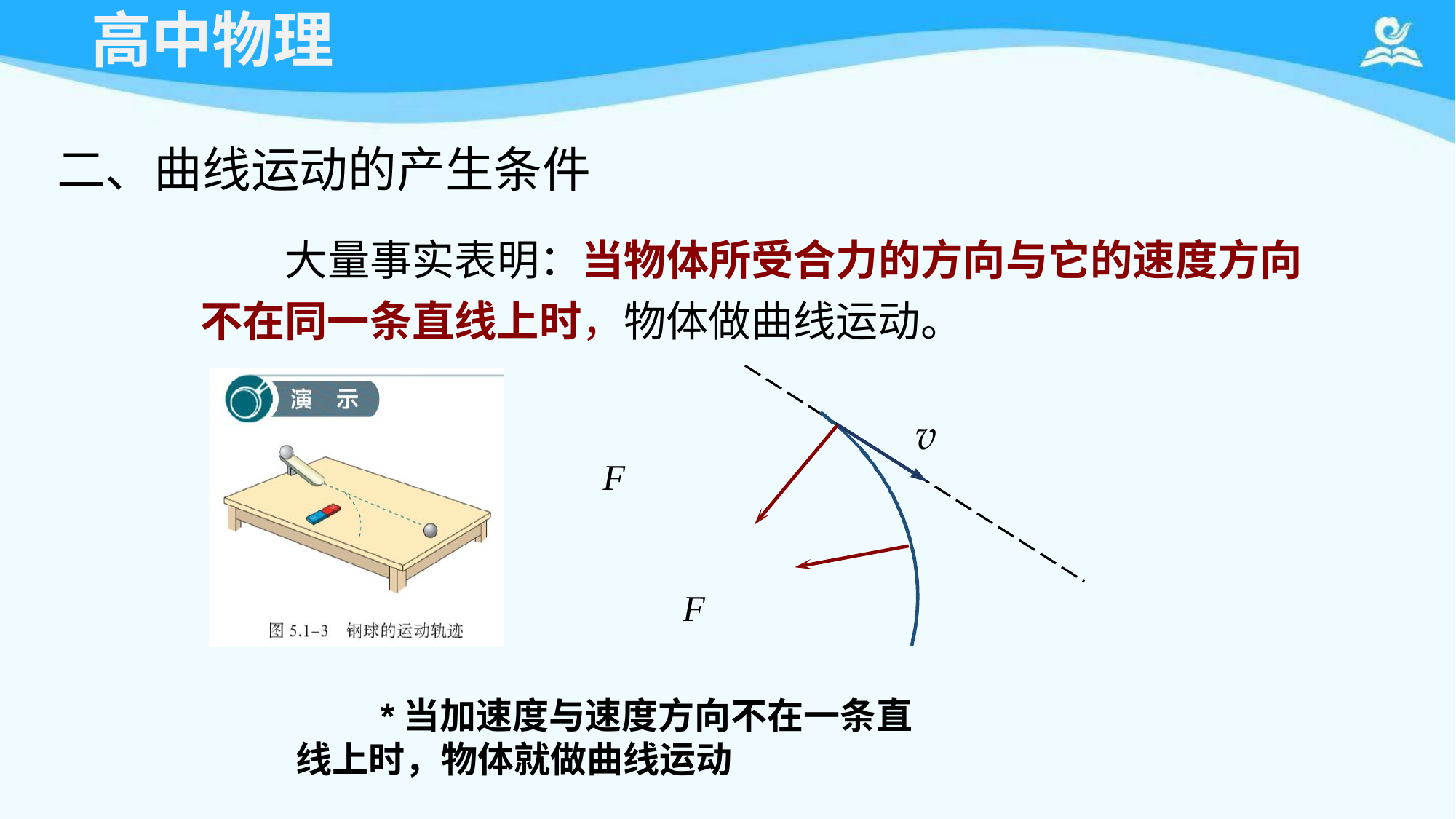

# 高中物理
二、曲线运动的产生条件
大量事实表明：当物体所受合力的方向与它的速度方向 不在同一条直线上时，物体做曲线运动。

v
F

F

*当加速度与速度方向不在一条直线上时，物体就做曲线运动